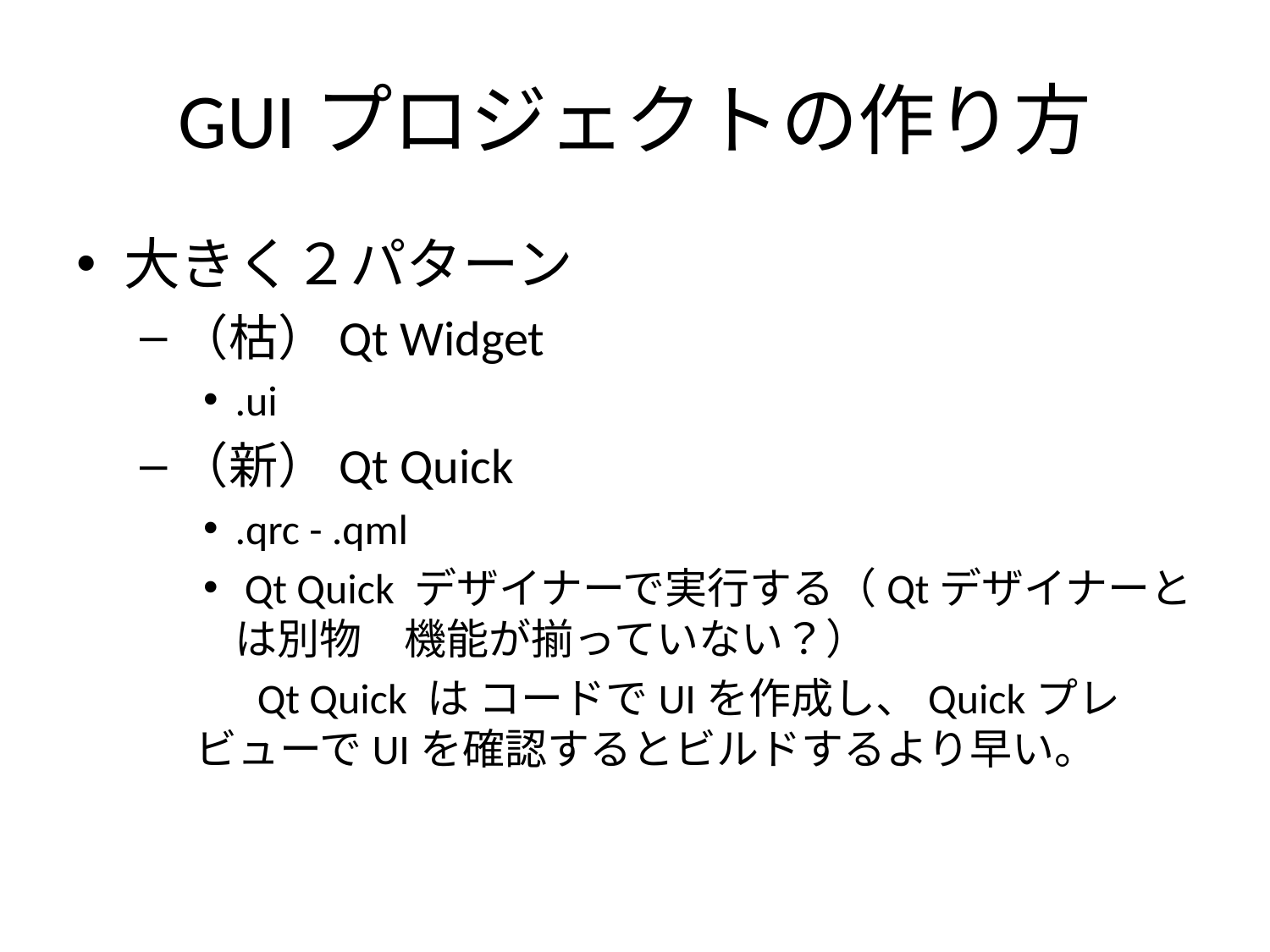

# GUIプロジェクトの作り方
大きく２パターン
（枯）Qt Widget
.ui
（新）Qt Quick
.qrc - .qml
 Qt Quick デザイナーで実行する（Qtデザイナーとは別物　機能が揃っていない？）
　 Qt Quick は コードでUIを作成し、QuickプレビューでUIを確認するとビルドするより早い。